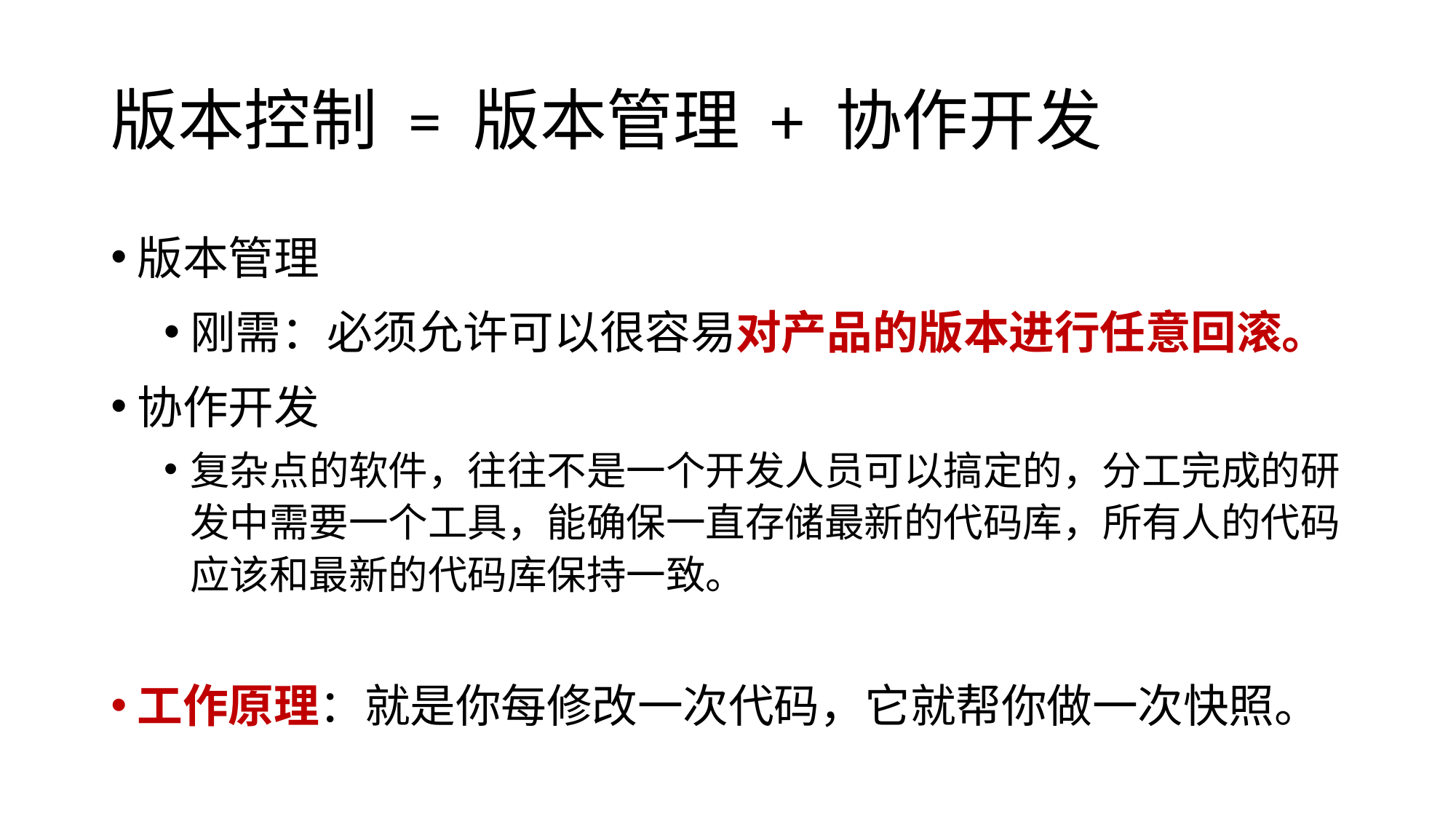

# 版本控制 = 版本管理 + 协作开发
版本管理
刚需：必须允许可以很容易对产品的版本进行任意回滚。
协作开发
复杂点的软件，往往不是一个开发人员可以搞定的，分工完成的研发中需要一个工具，能确保一直存储最新的代码库，所有人的代码应该和最新的代码库保持一致。

工作原理：就是你每修改一次代码，它就帮你做一次快照。